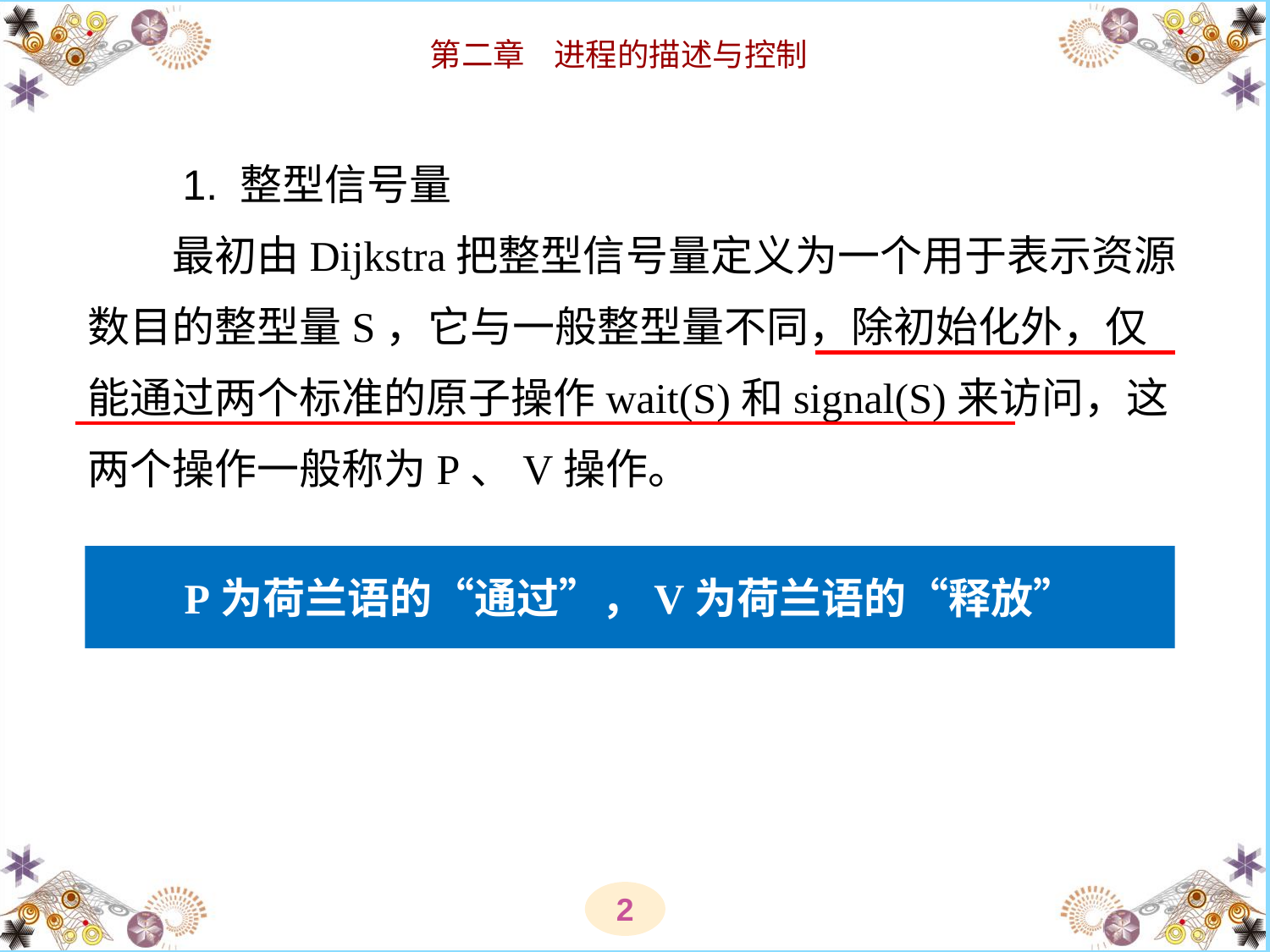

1. 整型信号量
　　最初由Dijkstra把整型信号量定义为一个用于表示资源数目的整型量S，它与一般整型量不同，除初始化外，仅能通过两个标准的原子操作wait(S)和signal(S)来访问，这两个操作一般称为P、V操作。
P为荷兰语的“通过”，V为荷兰语的“释放”